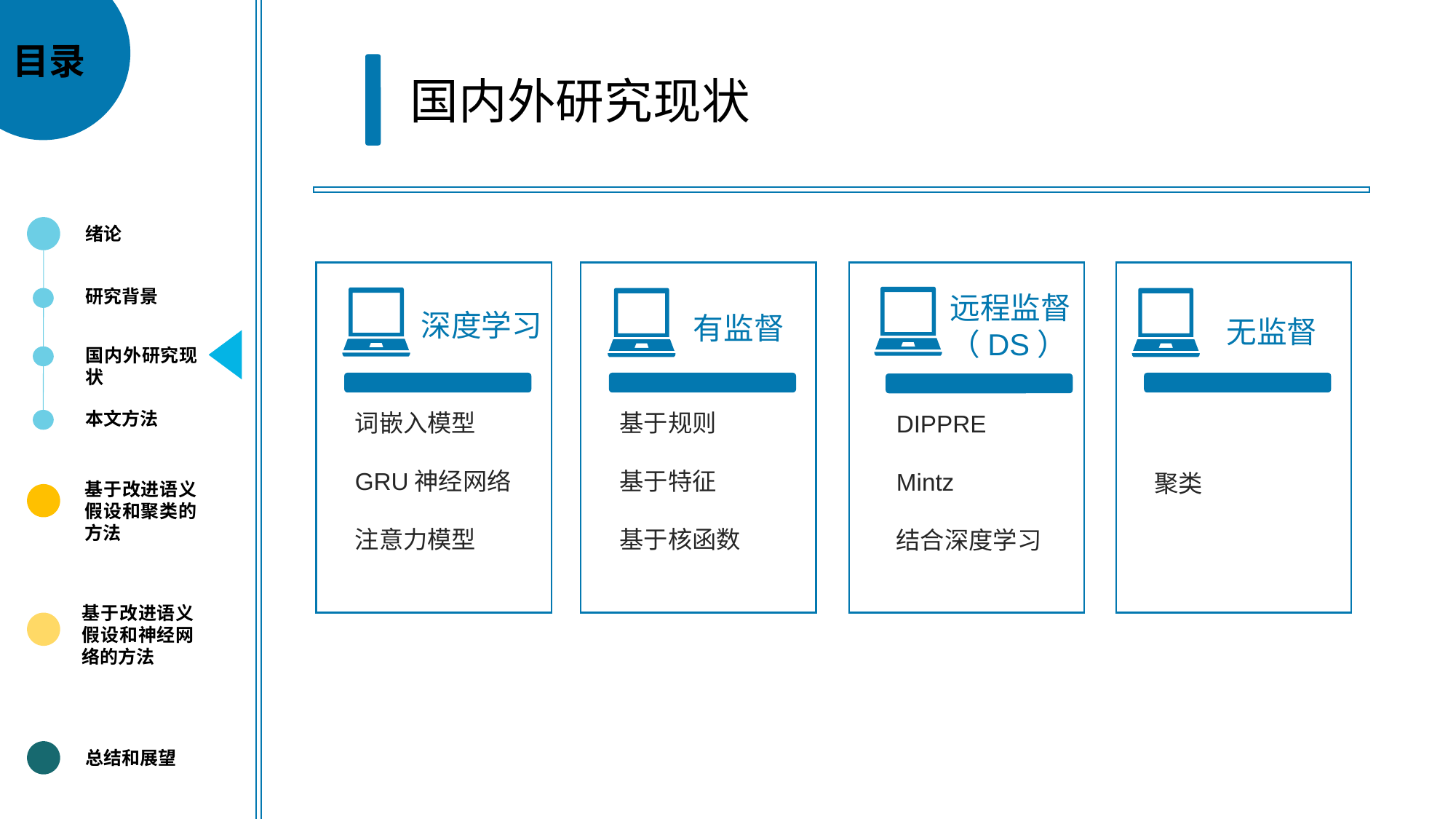

目录

国内外研究现状

绪论

研究背景
远程监督（DS）

深度学习
有监督
无监督

国内外研究现状

本文方法
词嵌入模型

GRU神经网络

注意力模型
基于规则

基于特征

基于核函数
DIPPRE

Mintz

结合深度学习

聚类
基于改进语义假设和聚类的方法

基于改进语义假设和神经网络的方法

总结和展望